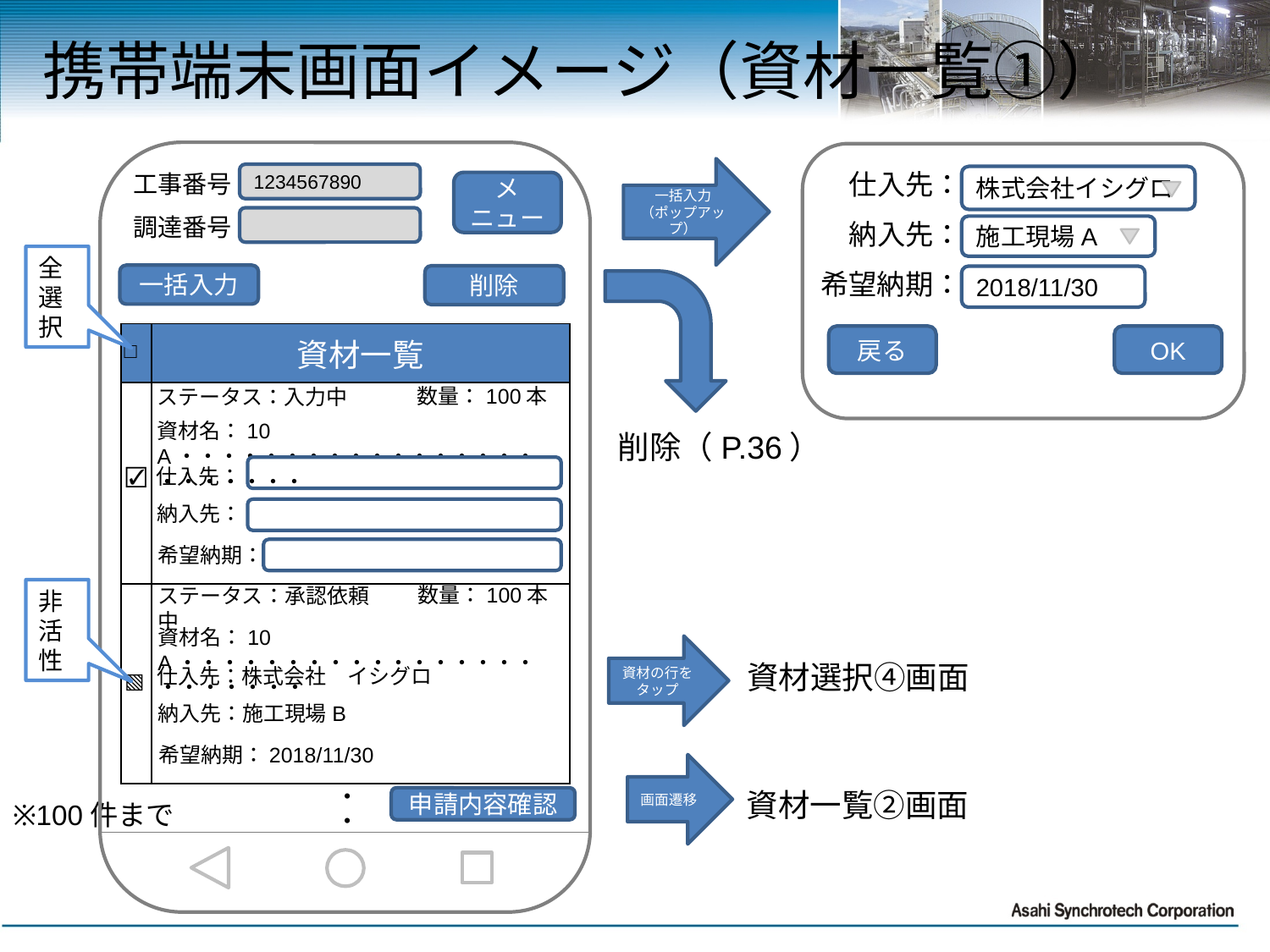

# 携帯端末画面イメージ（資材一覧①）

工事番号
1234567890
メニュー
調達番号

全選択
一括入力
削除
□
数量：100本
ステータス：入力中
資材名：10A・・・・・・・・・・・・・・・・・・・・・・・・
☑

仕入先：
納入先：

希望納期：

数量：100本
ステータス：承認依頼中
資材名：10A・・・・・・・・・・・・・・・・・・・・・・・・
仕入先：株式会社　イシグロ
▧
納入先：施工現場B
希望納期：2018/11/30
・・
申請内容確認
※100件まで

仕入先：
株式会社イシグロ
納入先：
施工現場A
希望納期：
2018/11/30
戻る
OK
一括入力
（ポップアップ）

|  | 資材一覧 |
| --- | --- |
|  |  |
|  |  |
削除（P.36）
非活性
資材の行をタップ
資材選択④画面
画面遷移
資材一覧②画面